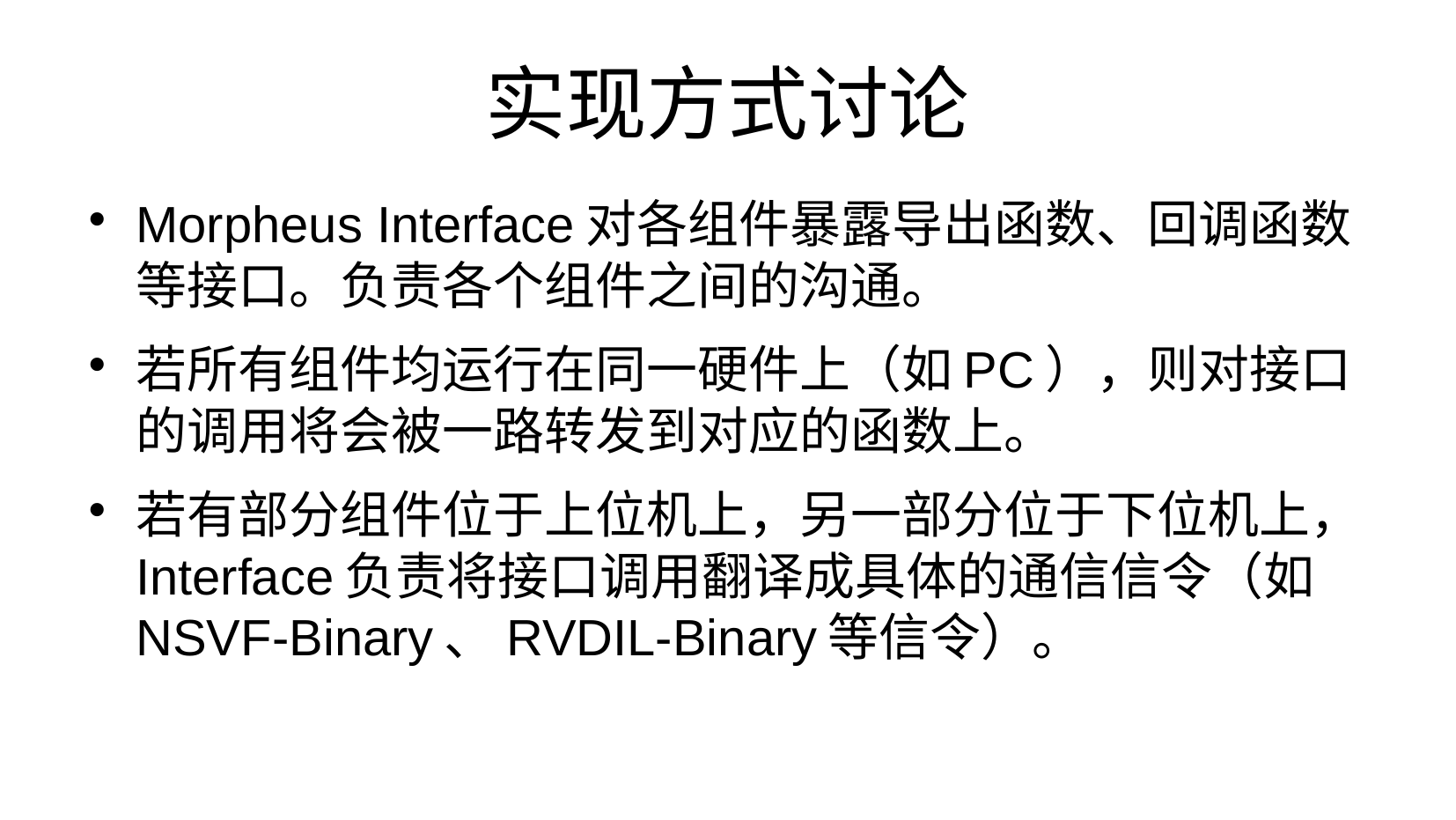

实现方式讨论
Morpheus Interface对各组件暴露导出函数、回调函数等接口。负责各个组件之间的沟通。
若所有组件均运行在同一硬件上（如PC），则对接口的调用将会被一路转发到对应的函数上。
若有部分组件位于上位机上，另一部分位于下位机上，Interface负责将接口调用翻译成具体的通信信令（如NSVF-Binary、RVDIL-Binary等信令）。